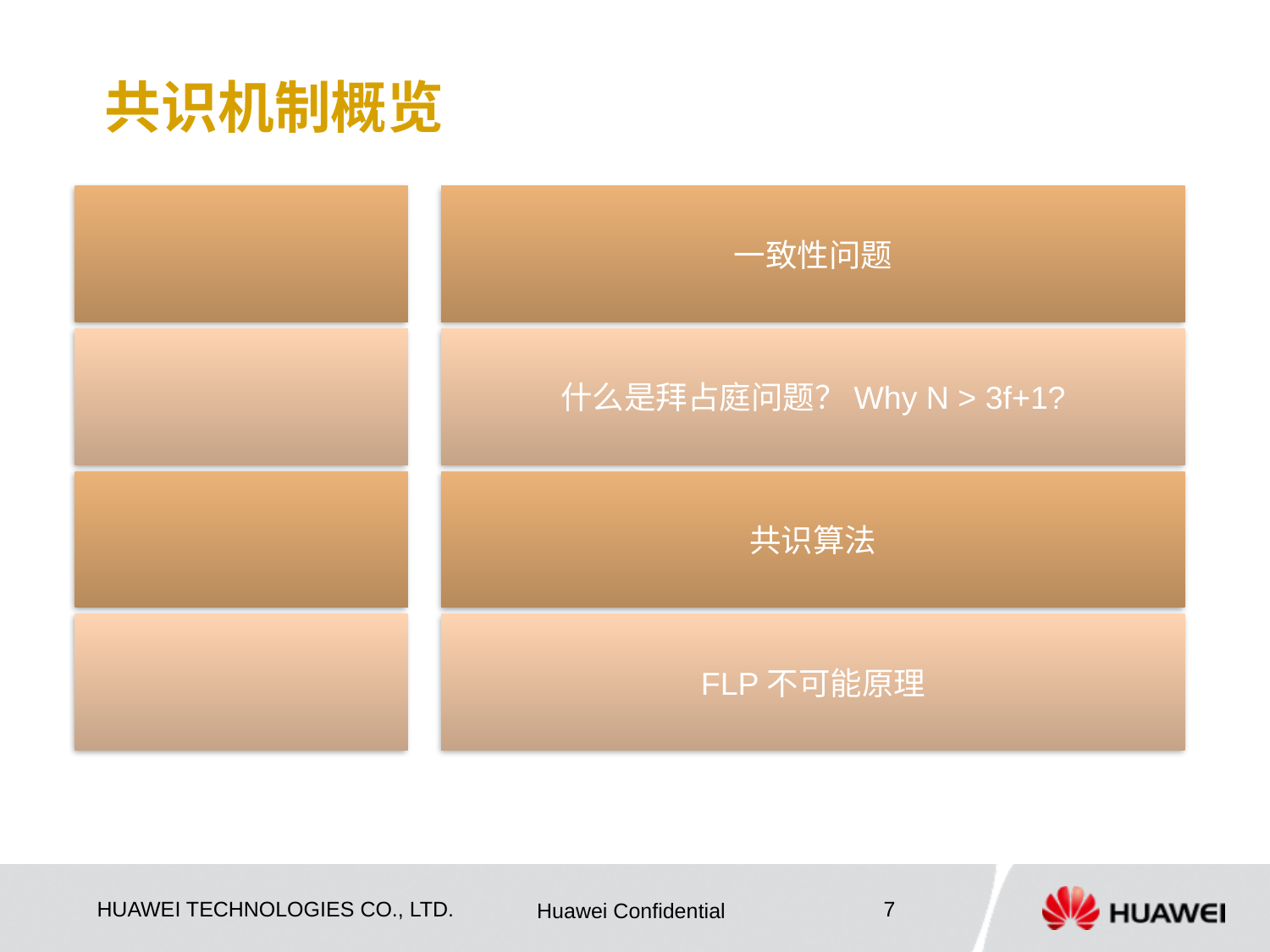

# 共识机制概览
一致性问题
什么是拜占庭问题？Why N > 3f+1?
共识算法
FLP不可能原理